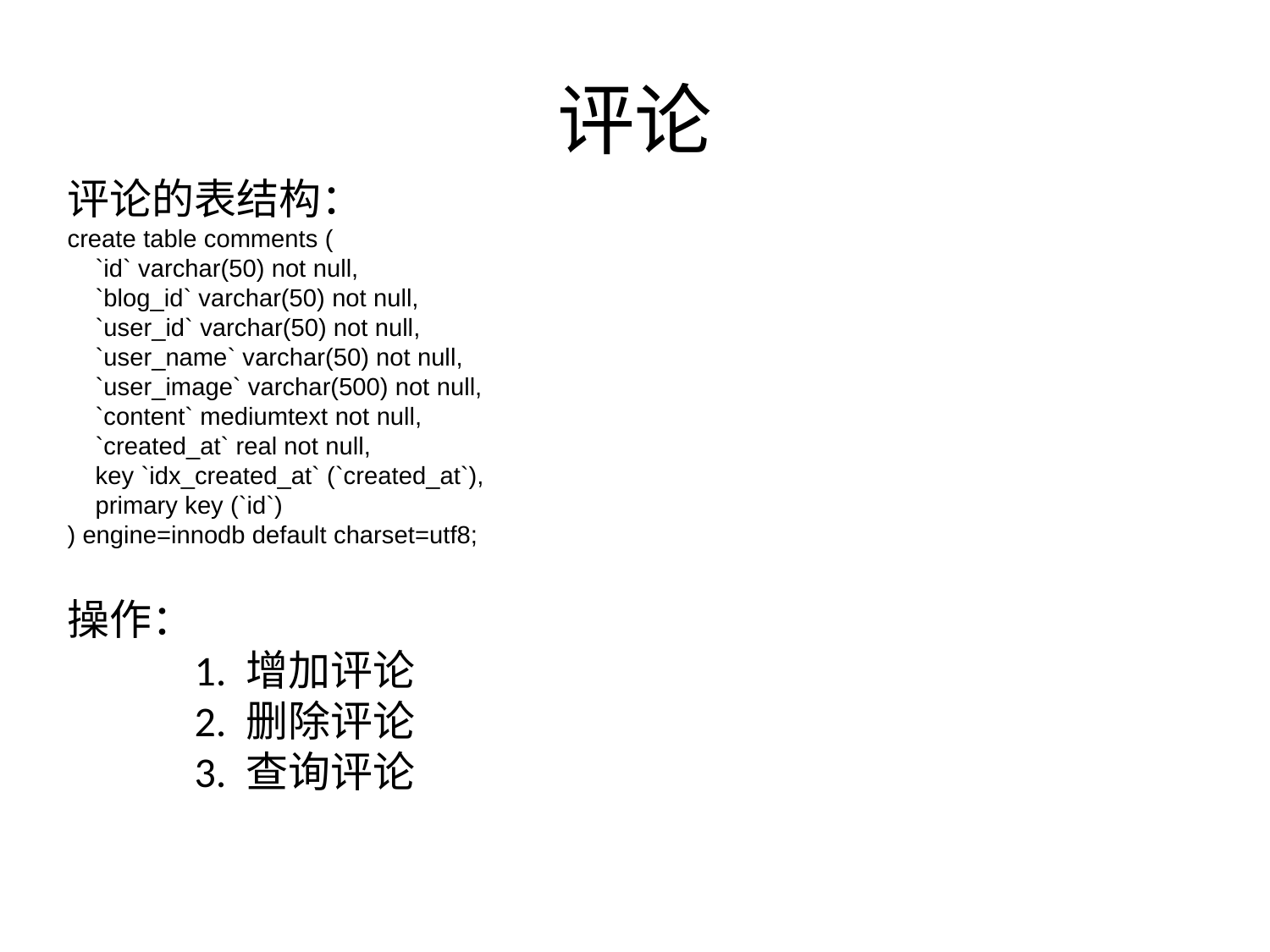

# 评论
评论的表结构：
create table comments (
    `id` varchar(50) not null,
    `blog_id` varchar(50) not null,
    `user_id` varchar(50) not null,
    `user_name` varchar(50) not null,
    `user_image` varchar(500) not null,
    `content` mediumtext not null,
    `created_at` real not null,
    key `idx_created_at` (`created_at`),
    primary key (`id`)
) engine=innodb default charset=utf8;
操作：
	1. 增加评论
	2. 删除评论
	3. 查询评论